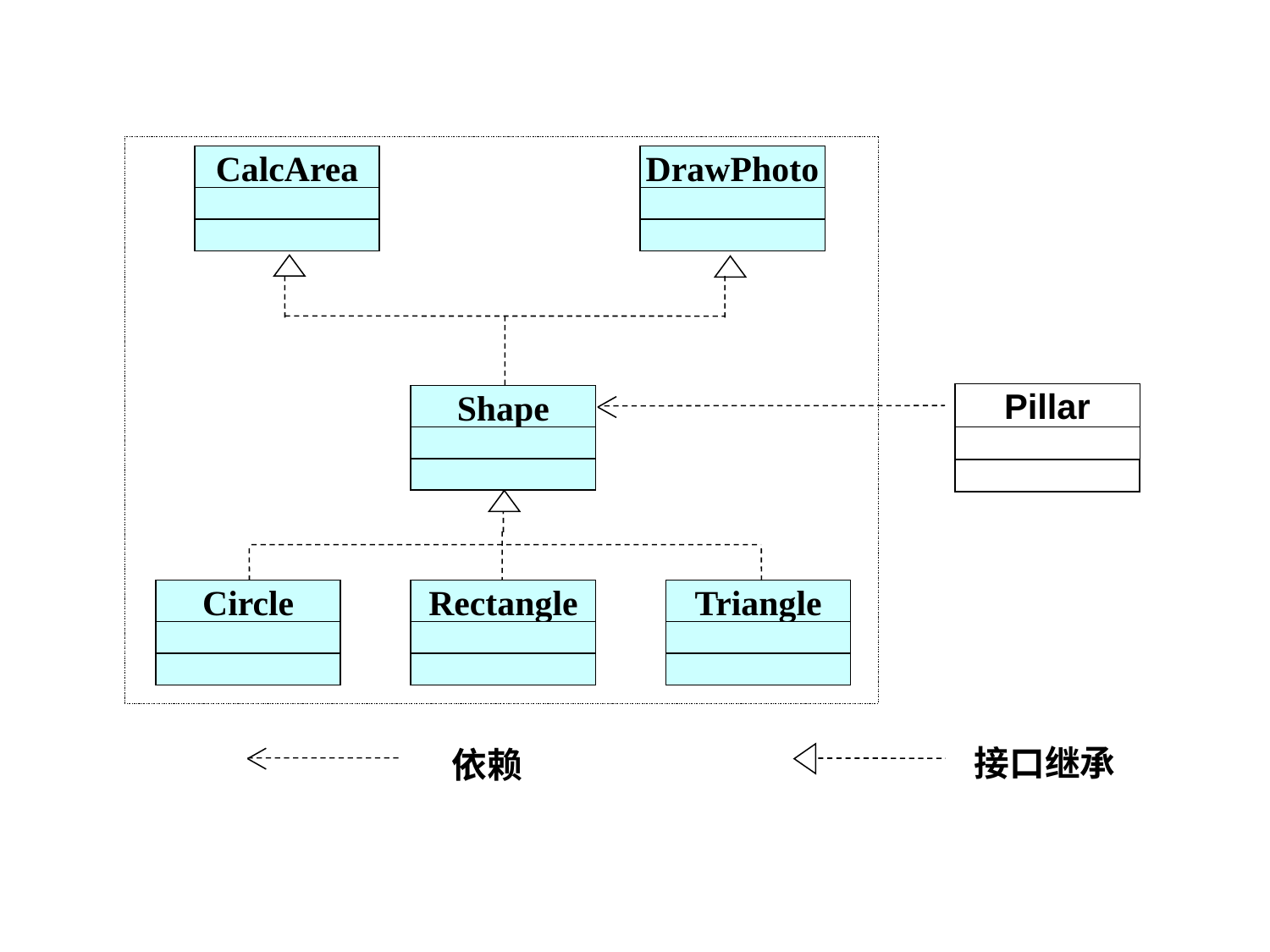

Pillar
Shape

Circle

Rectangle

Triangle

接口继承
依赖

CalcArea
DrawPhoto